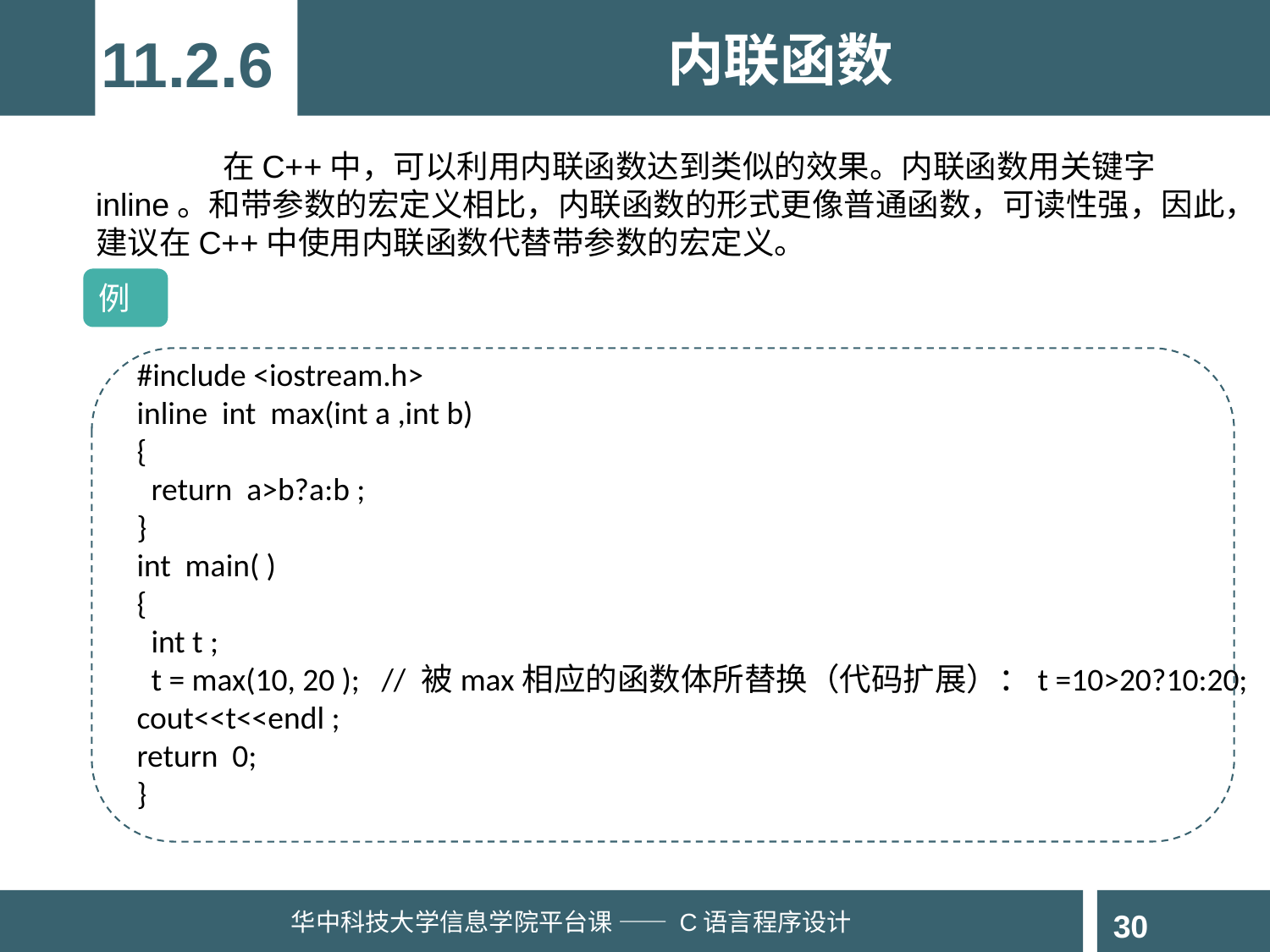

11.2.6
内联函数
	在C++中，可以利用内联函数达到类似的效果。内联函数用关键字inline。和带参数的宏定义相比，内联函数的形式更像普通函数，可读性强，因此，建议在C++中使用内联函数代替带参数的宏定义。
例

#include <iostream.h>
inline  int  max(int a ,int b)
{
  return  a>b?a:b ;
}
int  main( )
{
  int t ;
  t = max(10, 20 );   // 被max相应的函数体所替换（代码扩展）：t =10>20?10:20;
cout<<t<<endl ;
return  0;
}